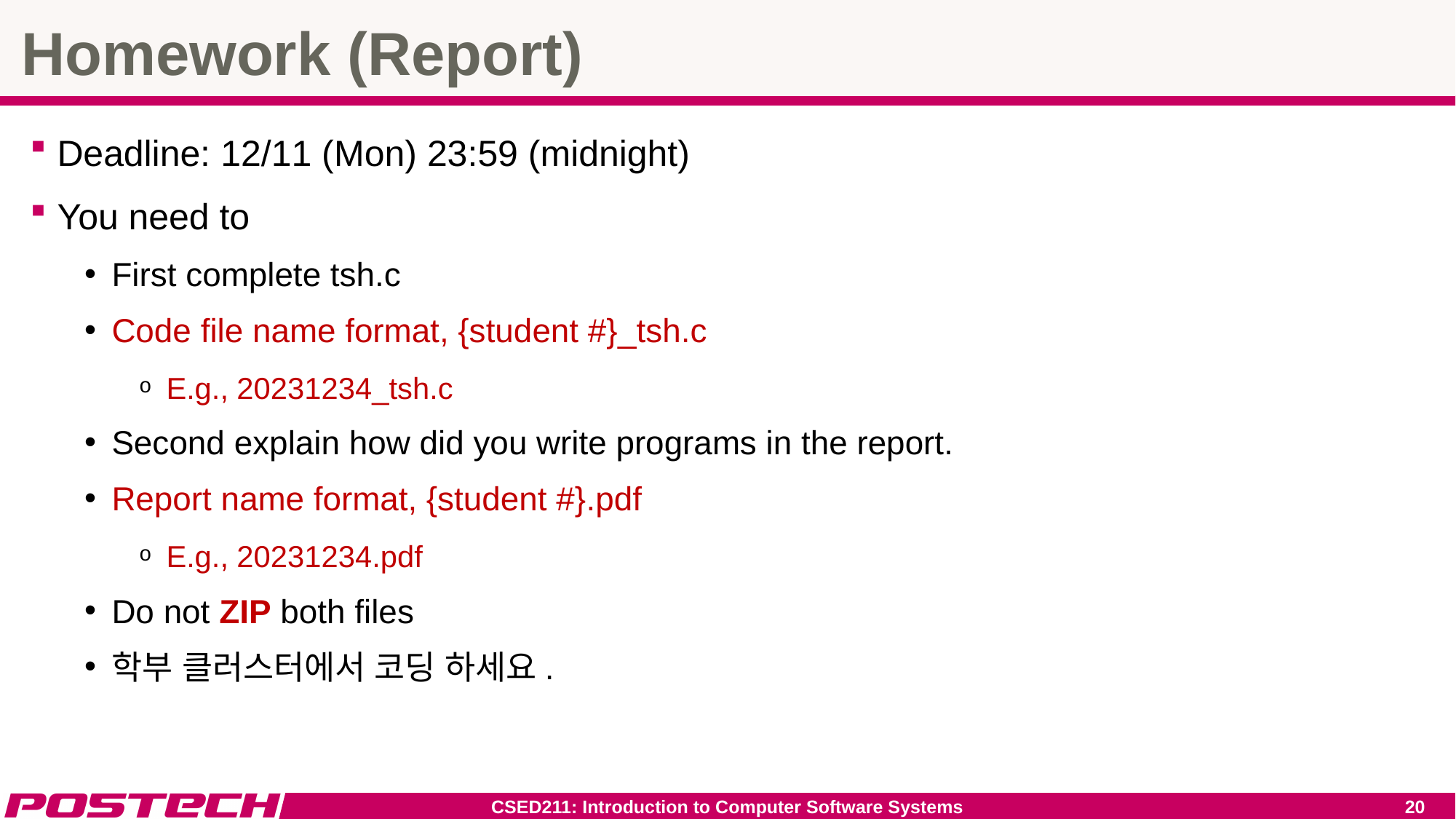

# Homework (Report)
Deadline: 12/11 (Mon) 23:59 (midnight)
You need to
First complete tsh.c
Code file name format, {student #}_tsh.c
E.g., 20231234_tsh.c
Second explain how did you write programs in the report.
Report name format, {student #}.pdf
E.g., 20231234.pdf
Do not ZIP both files
학부 클러스터에서 코딩 하세요.

CSED211: Introduction to Computer Software Systems
20